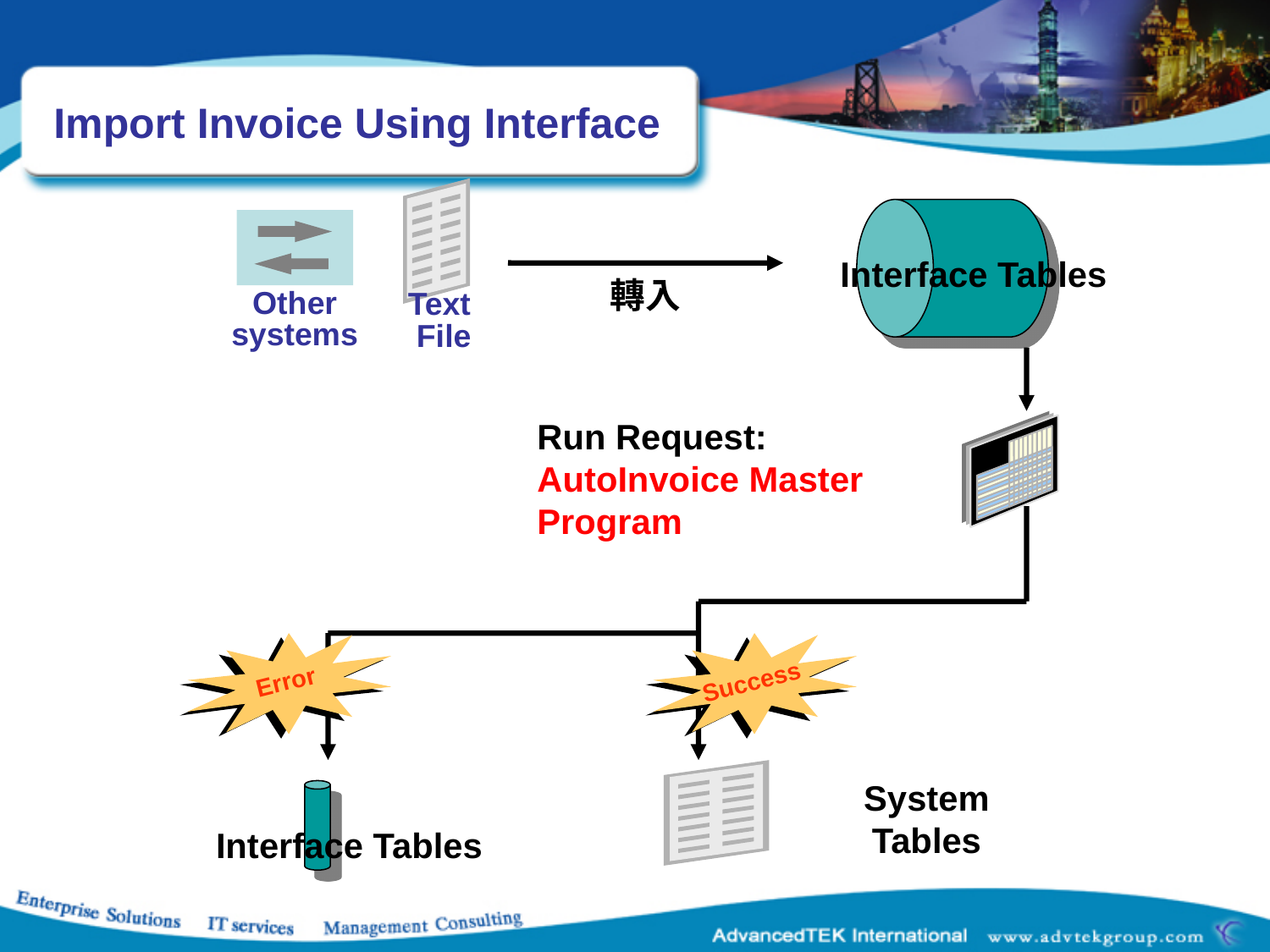

# Import Invoice Using Interface

Other
systems
Text
File
Interface Tables

轉入

Run Request:
AutoInvoice Master Program

Error

Success

System Tables

Interface Tables